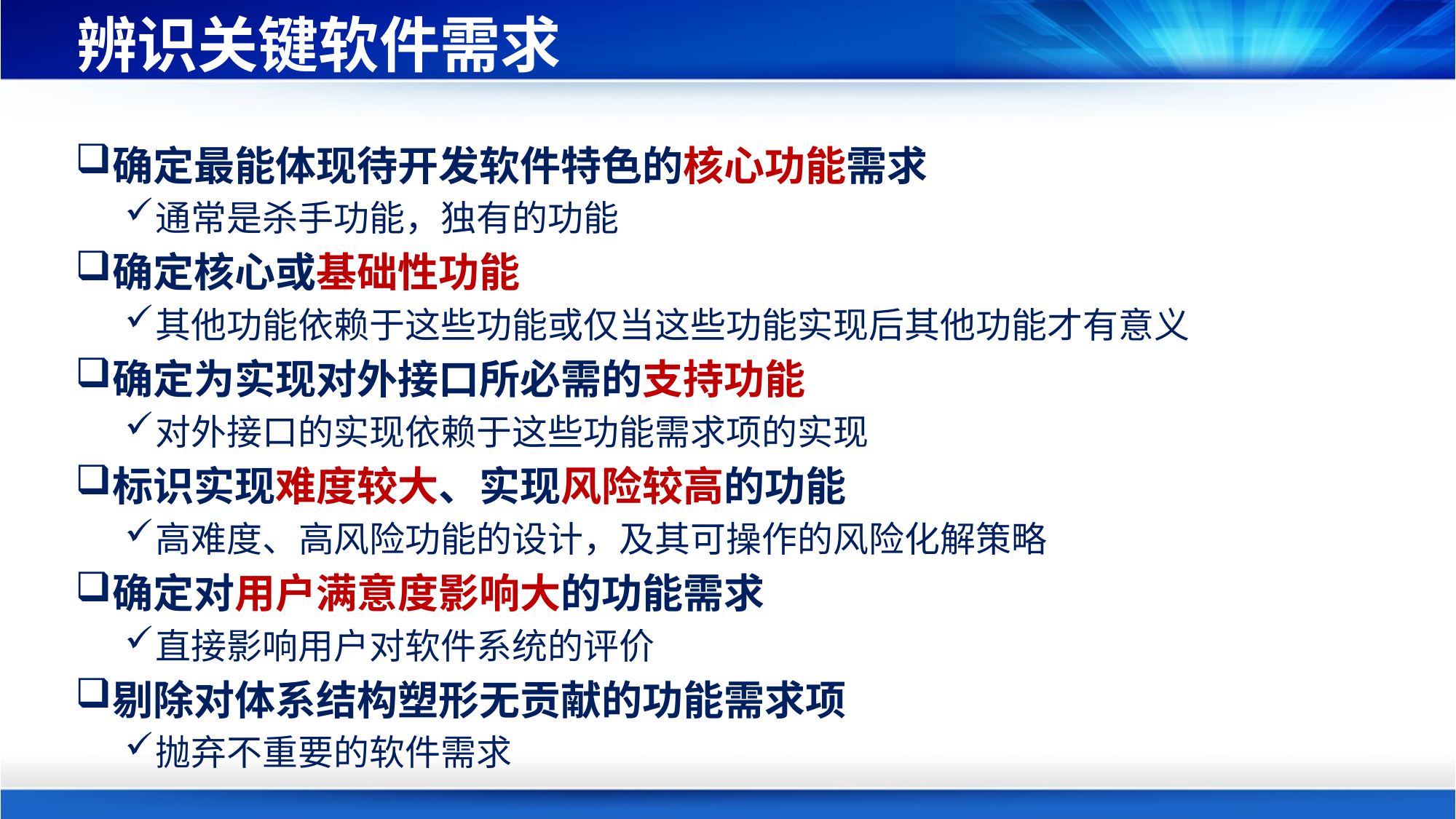

# 辨识关键软件需求
确定最能体现待开发软件特色的核心功能需求
通常是杀手功能，独有的功能
确定核心或基础性功能
其他功能依赖于这些功能或仅当这些功能实现后其他功能才有意义
确定为实现对外接口所必需的支持功能
对外接口的实现依赖于这些功能需求项的实现
标识实现难度较大、实现风险较高的功能
高难度、高风险功能的设计，及其可操作的风险化解策略
确定对用户满意度影响大的功能需求
直接影响用户对软件系统的评价
剔除对体系结构塑形无贡献的功能需求项
抛弃不重要的软件需求